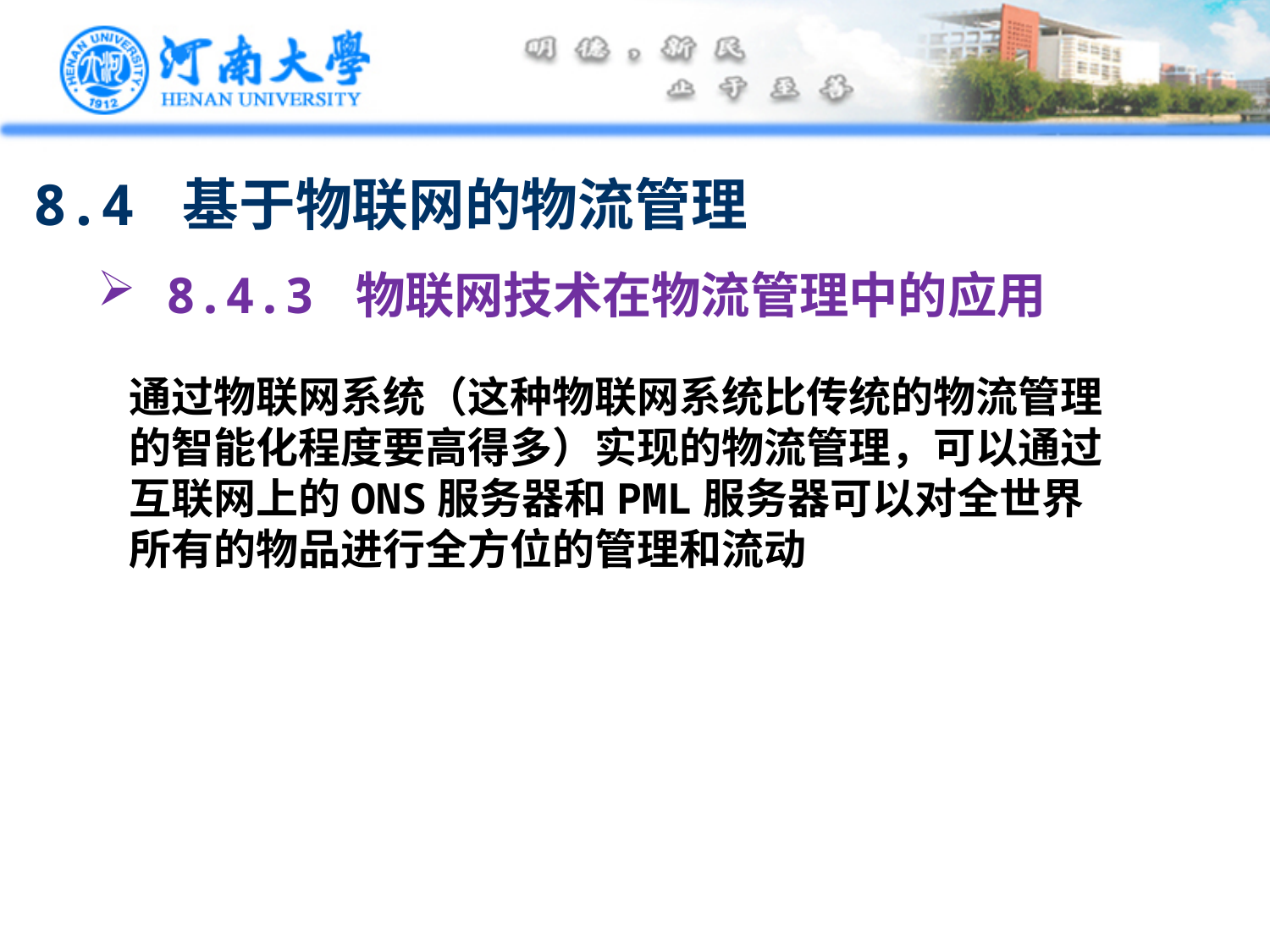

8.4 基于物联网的物流管理
 8.4.3 物联网技术在物流管理中的应用
通过物联网系统（这种物联网系统比传统的物流管理的智能化程度要高得多）实现的物流管理，可以通过互联网上的ONS服务器和PML服务器可以对全世界所有的物品进行全方位的管理和流动